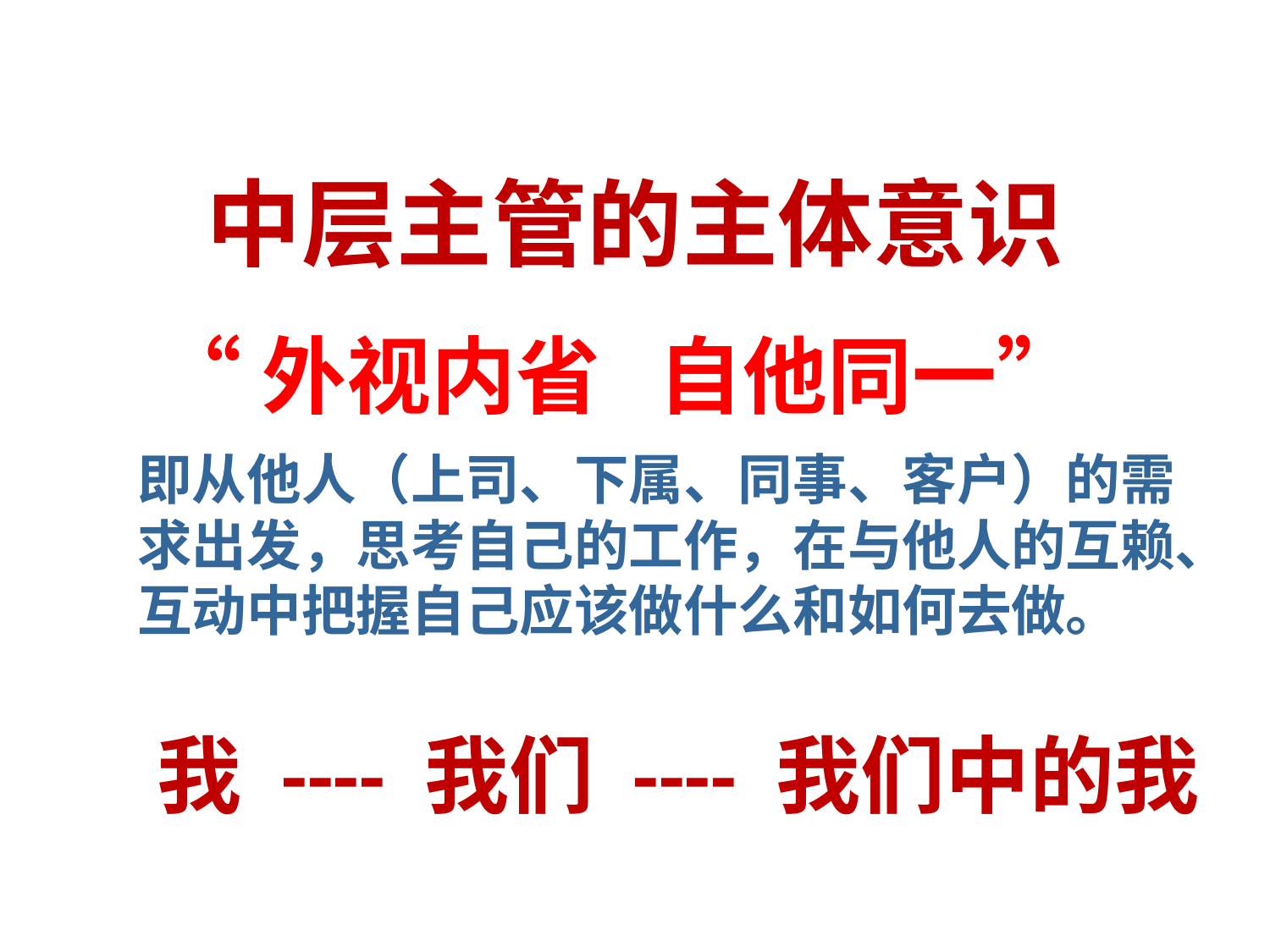

# 中层主管的主体意识
 “外视内省   自他同一”
即从他人（上司、下属、同事、客户）的需求出发，思考自己的工作，在与他人的互赖、互动中把握自己应该做什么和如何去做。

我 ---- 我们 ---- 我们中的我